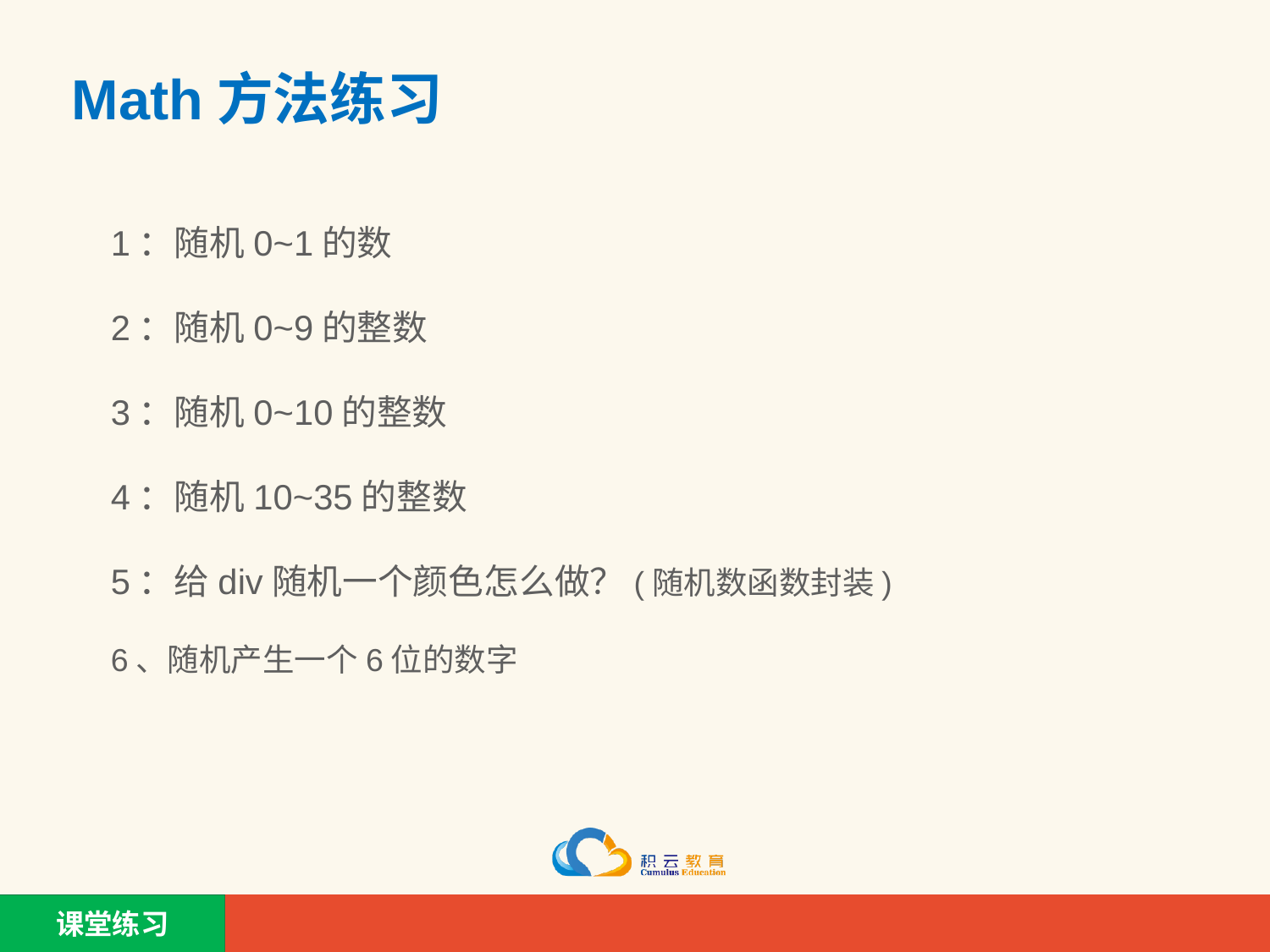

# Math方法练习
1：随机0~1的数
2：随机0~9的整数
3：随机0~10的整数
4：随机10~35的整数
5：给div随机一个颜色怎么做？(随机数函数封装)
6、随机产生一个6位的数字